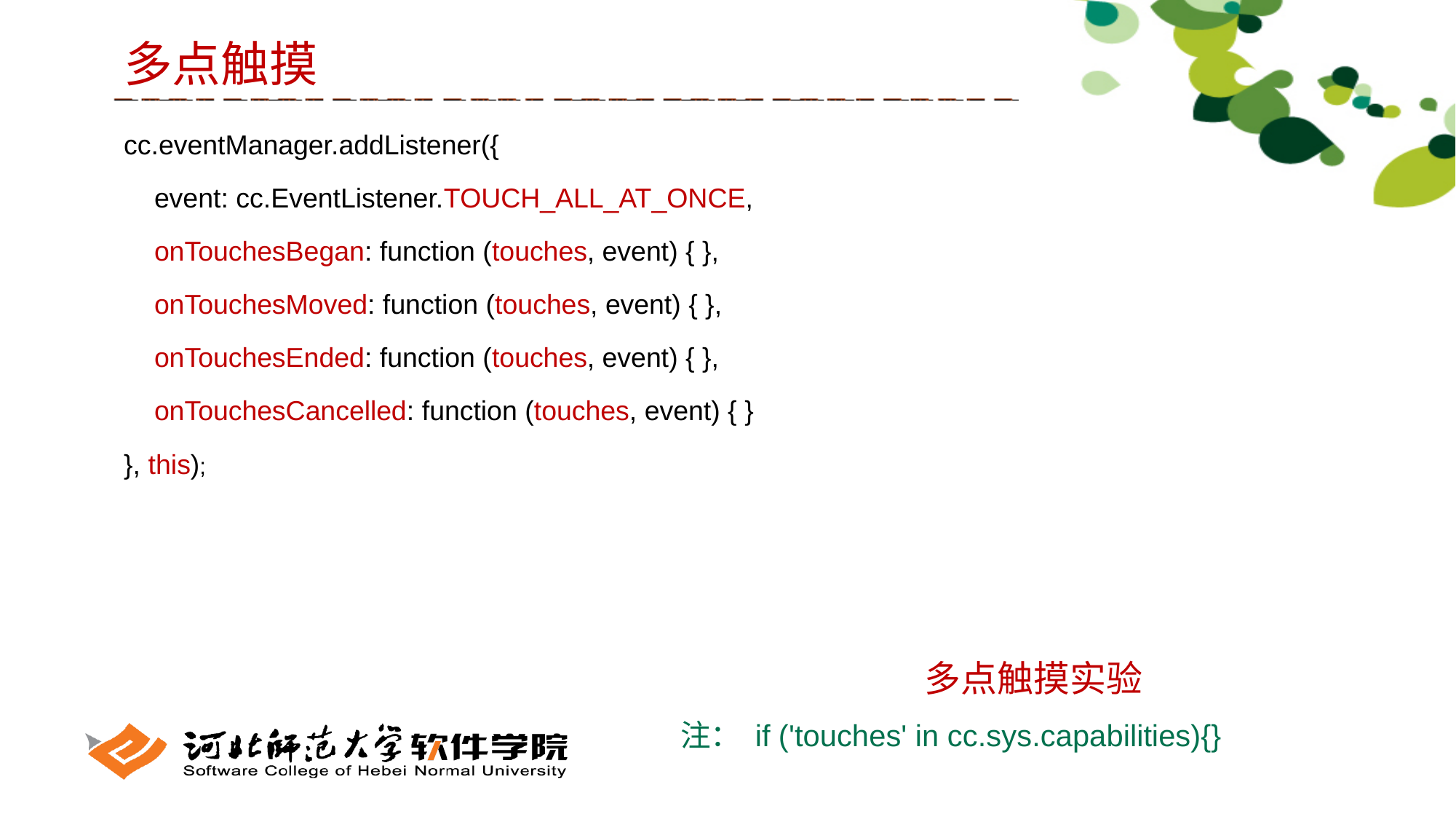

多点触摸

cc.eventManager.addListener({
    event: cc.EventListener.TOUCH_ALL_AT_ONCE,
    onTouchesBegan: function (touches, event) { },
    onTouchesMoved: function (touches, event) { },
    onTouchesEnded: function (touches, event) { },
    onTouchesCancelled: function (touches, event) { }
}, this);
多点触摸实验
注： if ('touches' in cc.sys.capabilities){}